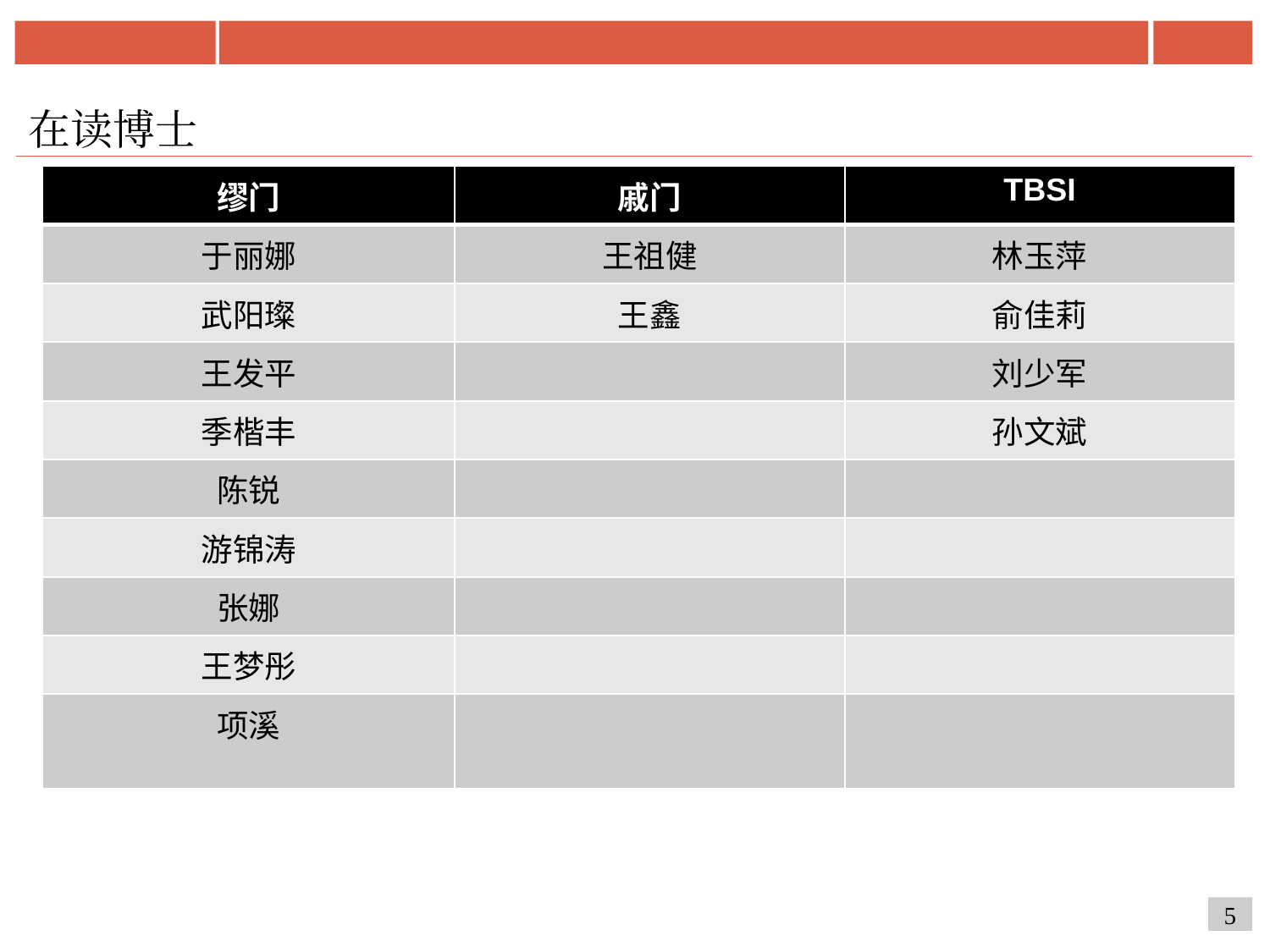

在读博士
| 缪门 | 戚门 | TBSI |
| --- | --- | --- |
| 于丽娜 | 王祖健 | 林玉萍 |
| 武阳璨 | 王鑫 | 俞佳莉 |
| 王发平 |  | 刘少军 |
| 季楷丰 |  | 孙文斌 |
| 陈锐 |  |  |
| 游锦涛 |  |  |
| 张娜 |  |  |
| 王梦彤 |  |  |
| 项溪 |  |  |

5